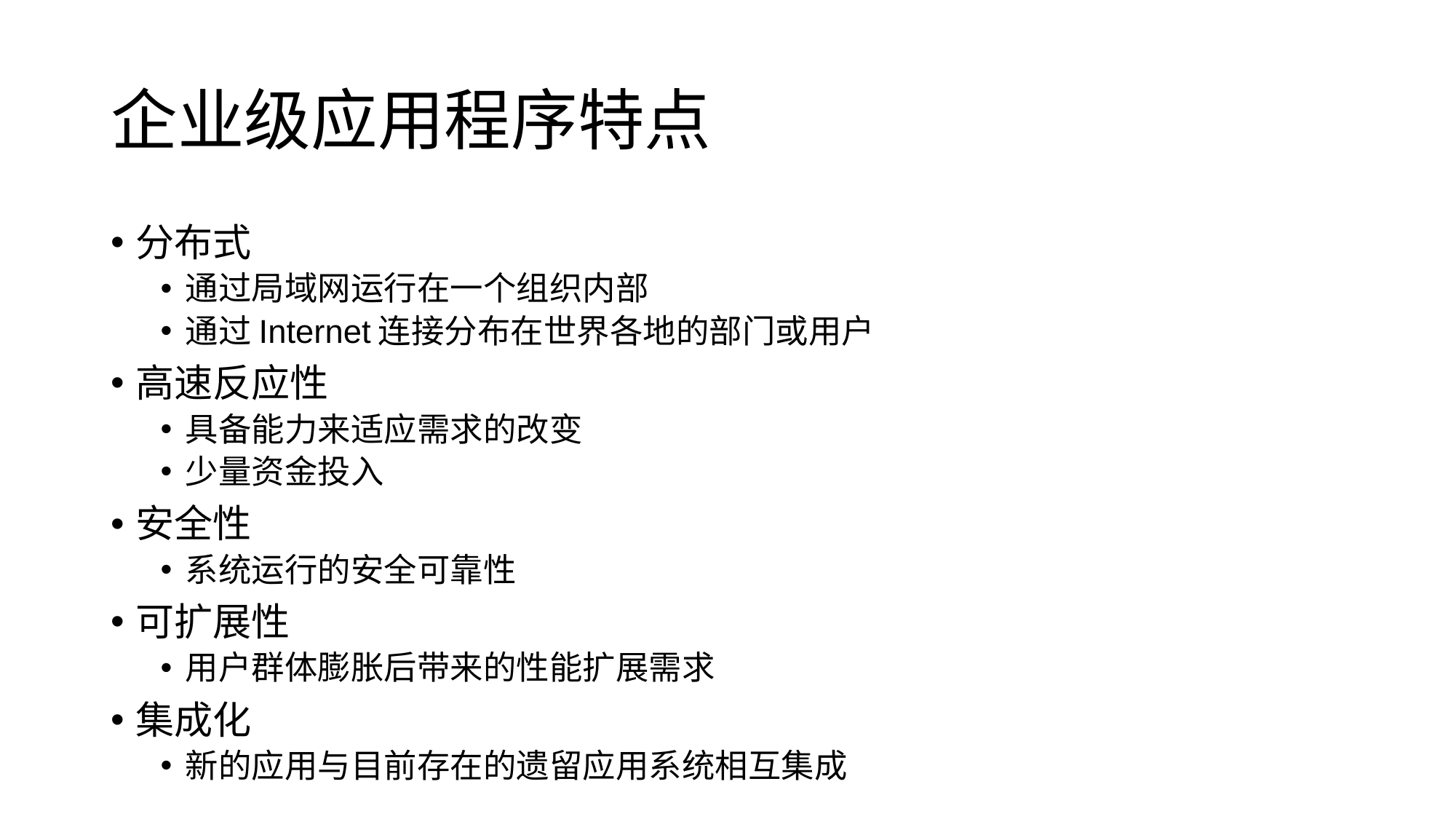

# 企业级应用程序特点
分布式
通过局域网运行在一个组织内部
通过Internet连接分布在世界各地的部门或用户
高速反应性
具备能力来适应需求的改变
少量资金投入
安全性
系统运行的安全可靠性
可扩展性
用户群体膨胀后带来的性能扩展需求
集成化
新的应用与目前存在的遗留应用系统相互集成